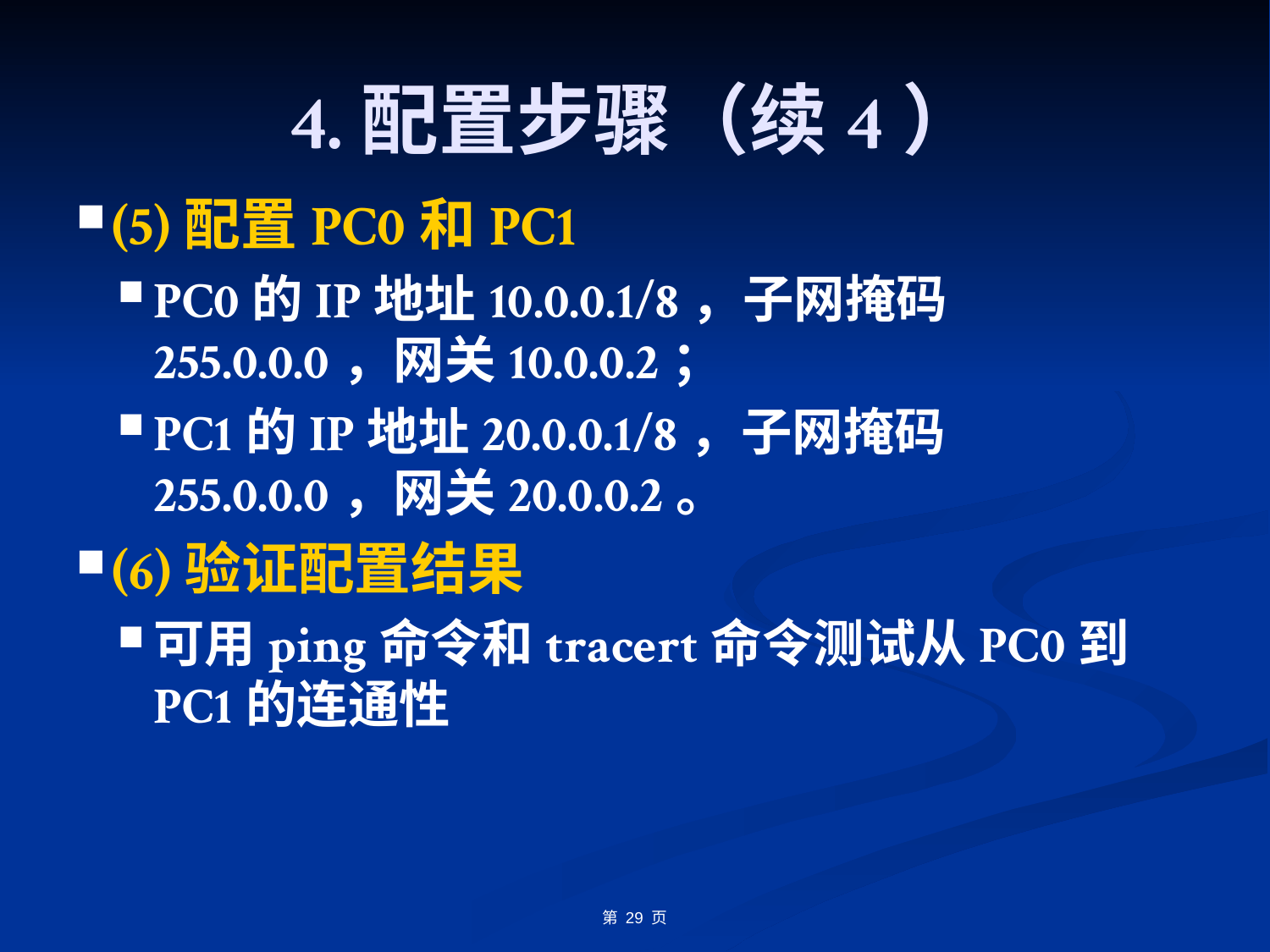

# 4.配置步骤（续4）
(5)配置PC0和PC1
PC0的IP地址10.0.0.1/8，子网掩码255.0.0.0，网关10.0.0.2；
PC1的IP地址20.0.0.1/8，子网掩码255.0.0.0，网关20.0.0.2。
(6)验证配置结果
可用ping命令和tracert命令测试从PC0到PC1的连通性
第 29 页